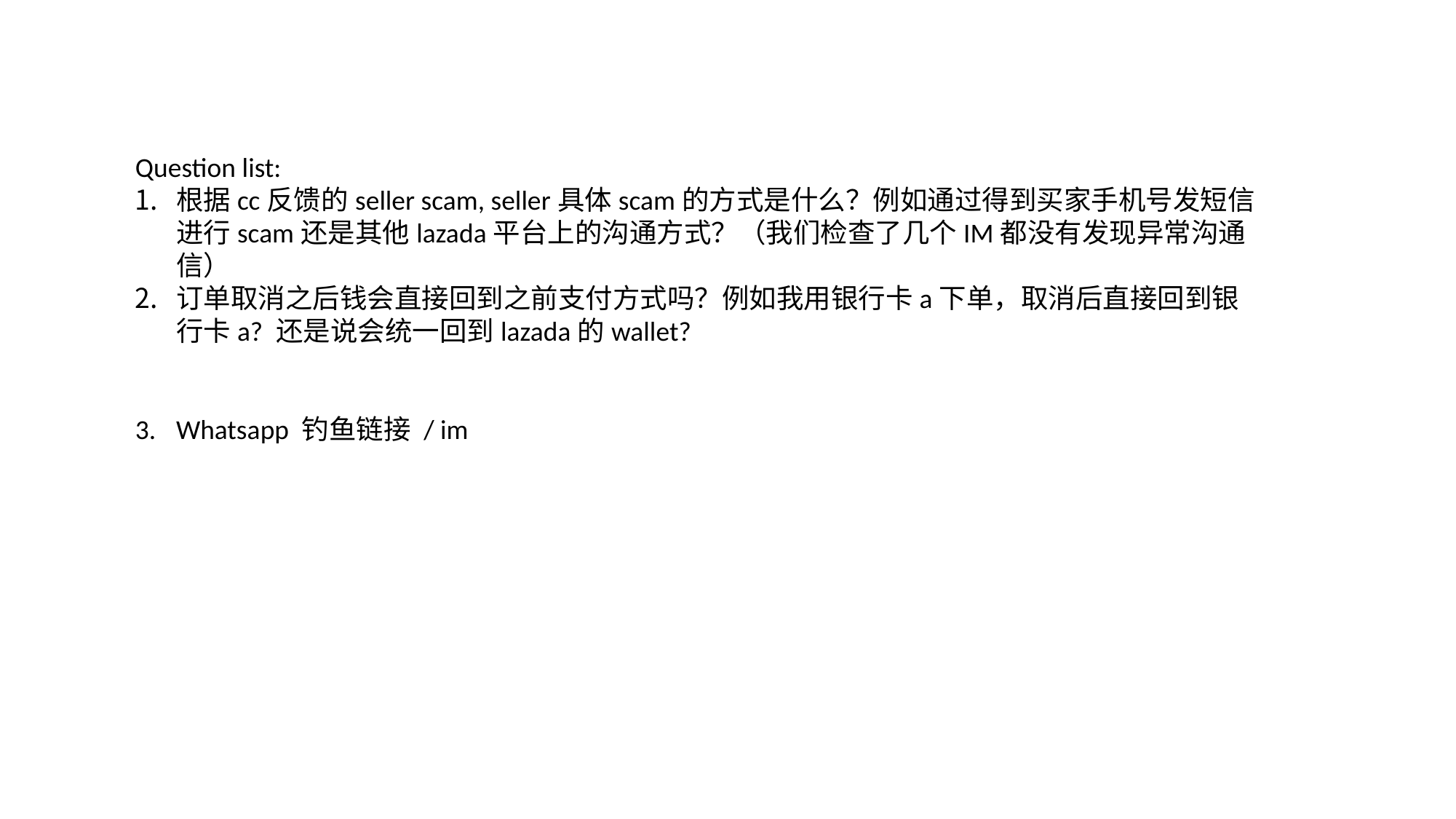

Question list:
根据cc反馈的seller scam, seller具体scam的方式是什么？例如通过得到买家手机号发短信进行scam还是其他lazada平台上的沟通方式？（我们检查了几个IM都没有发现异常沟通信）
订单取消之后钱会直接回到之前支付方式吗？例如我用银行卡a下单，取消后直接回到银行卡a? 还是说会统一回到lazada的wallet?

Whatsapp 钓鱼链接 / im